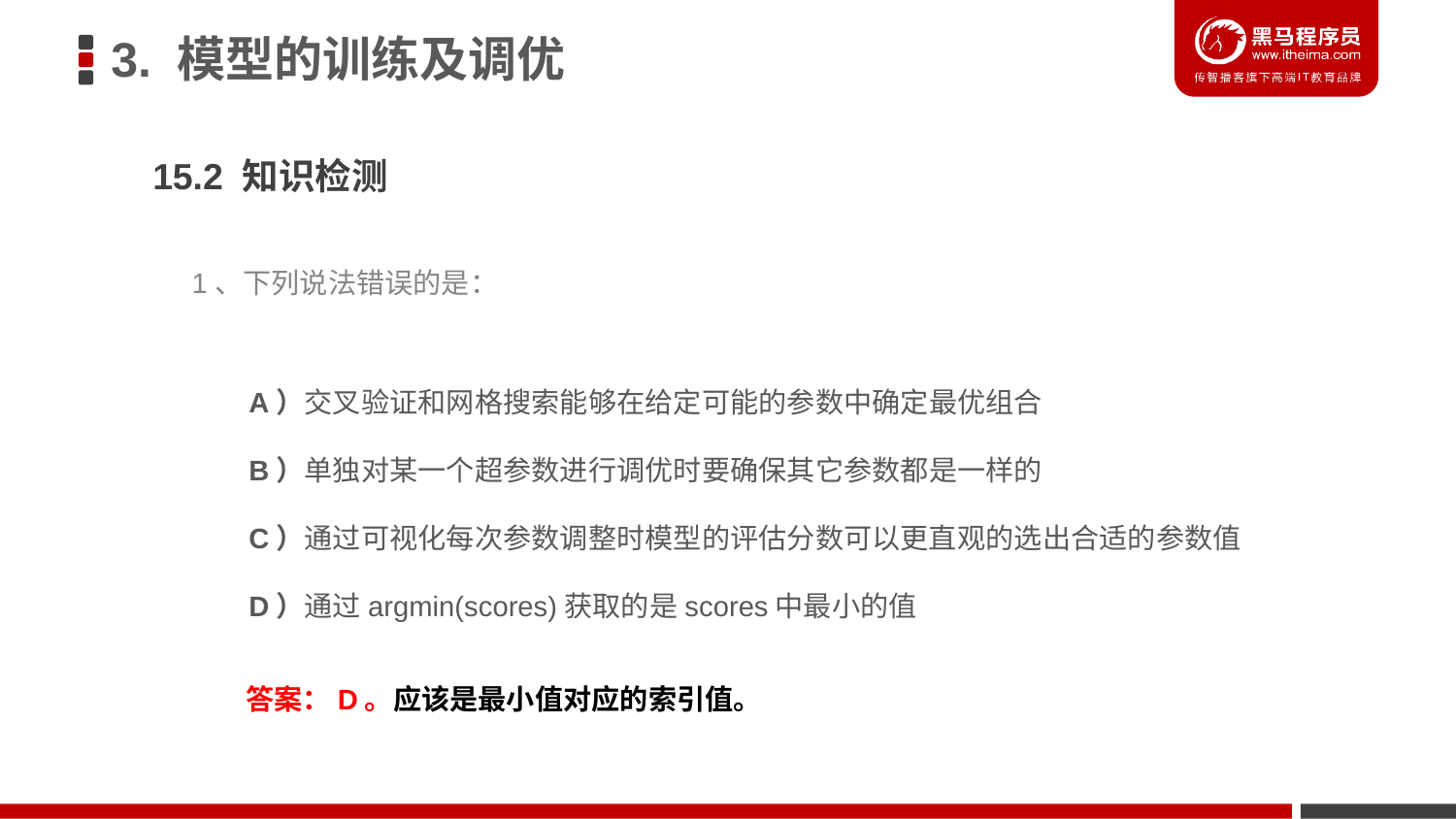

3. 模型的训练及调优
15.2 知识检测
1、下列说法错误的是：
A）交叉验证和网格搜索能够在给定可能的参数中确定最优组合

B）单独对某一个超参数进行调优时要确保其它参数都是一样的

C）通过可视化每次参数调整时模型的评估分数可以更直观的选出合适的参数值

D）通过argmin(scores)获取的是scores中最小的值
答案：D。应该是最小值对应的索引值。